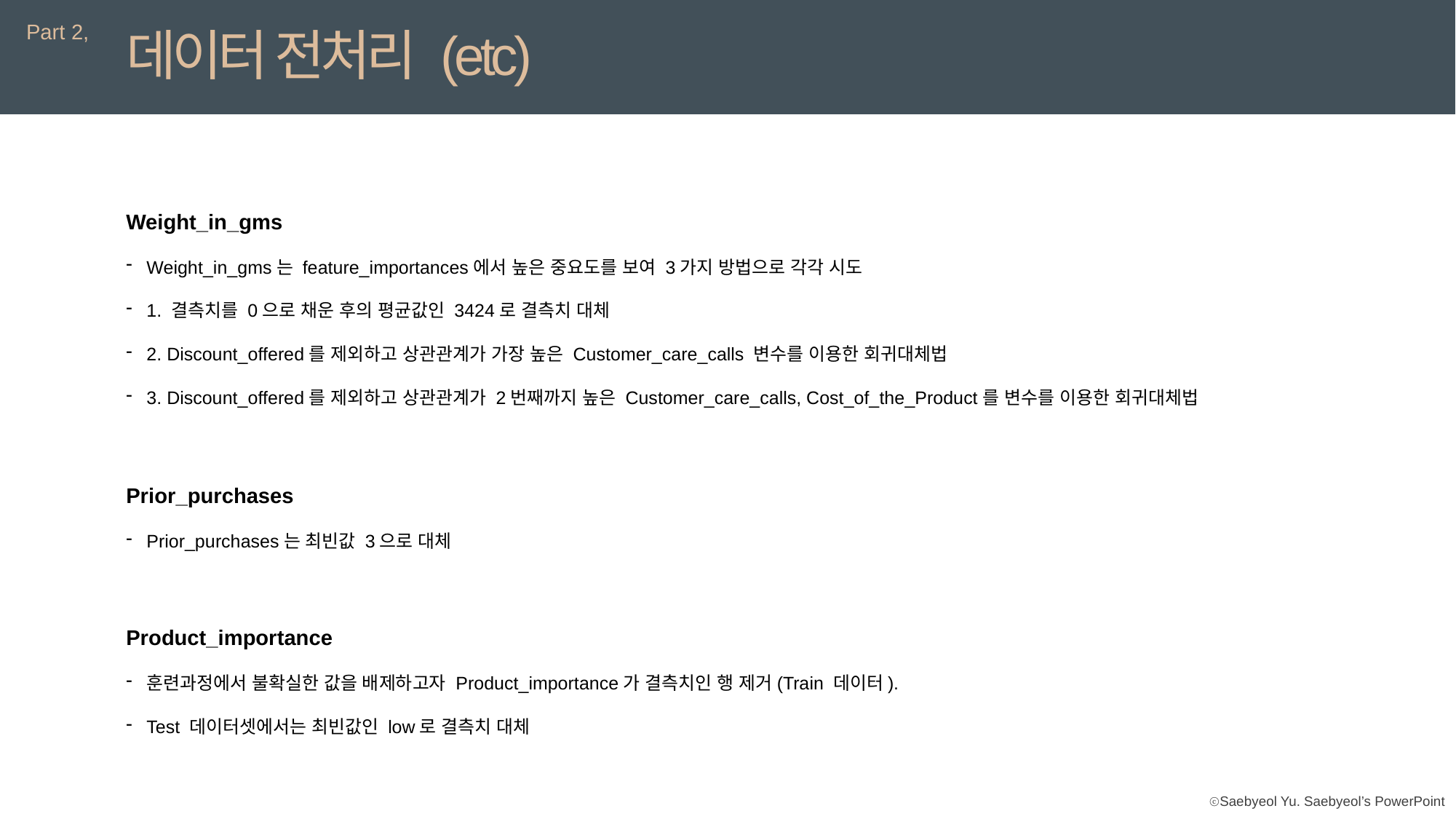

Part 2,
데이터 전처리 (etc)
Weight_in_gms
Weight_in_gms는 feature_importances에서 높은 중요도를 보여 3가지 방법으로 각각 시도
1. 결측치를 0으로 채운 후의 평균값인 3424로 결측치 대체
2. Discount_offered를 제외하고 상관관계가 가장 높은 Customer_care_calls 변수를 이용한 회귀대체법
3. Discount_offered를 제외하고 상관관계가 2번째까지 높은 Customer_care_calls, Cost_of_the_Product를 변수를 이용한 회귀대체법
Prior_purchases
Prior_purchases는 최빈값 3으로 대체
Product_importance
훈련과정에서 불확실한 값을 배제하고자 Product_importance가 결측치인 행 제거(Train 데이터).
Test 데이터셋에서는 최빈값인 low로 결측치 대체